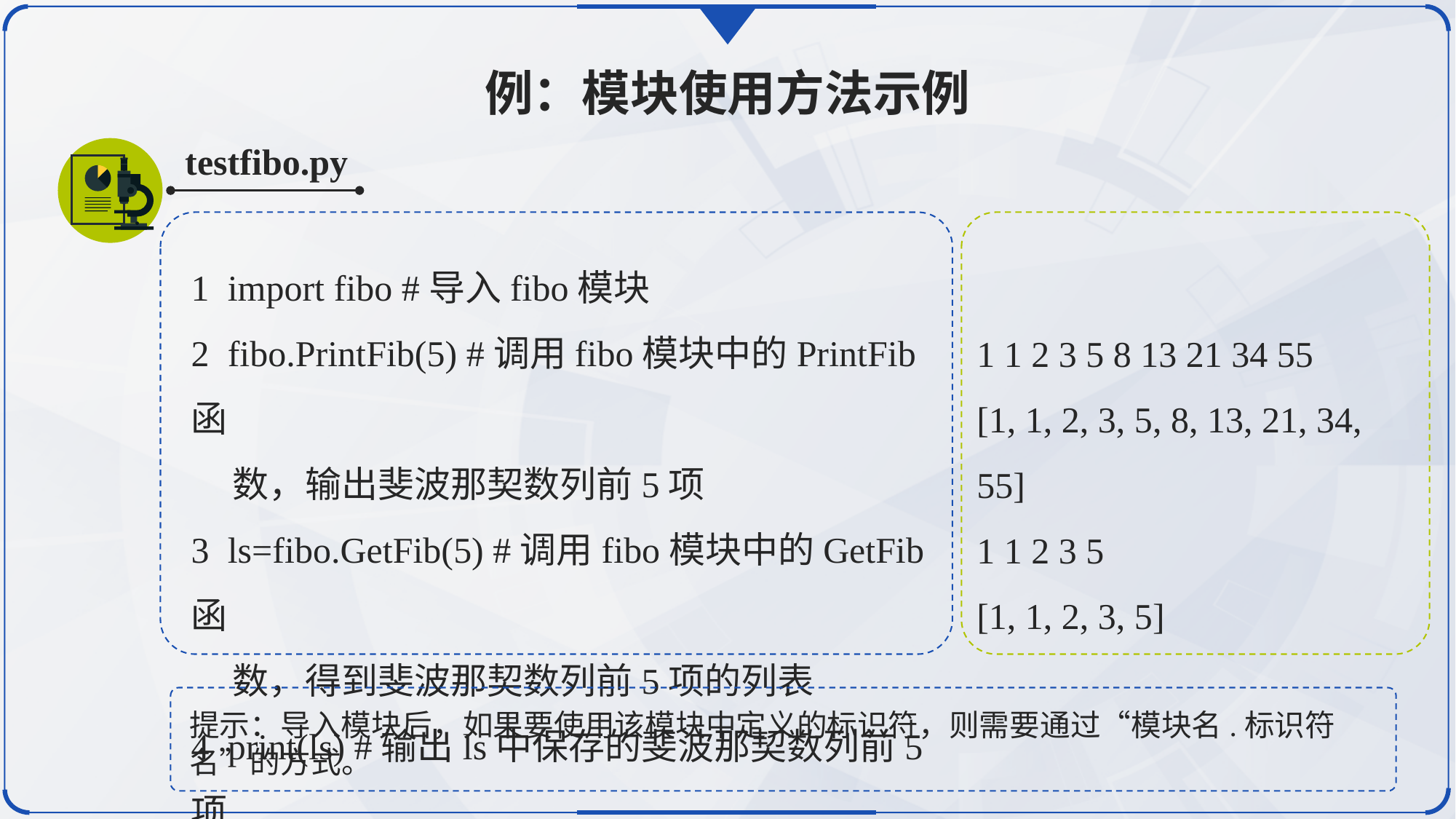

例：模块使用方法示例
testfibo.py

1  import fibo #导入fibo模块
2  fibo.PrintFib(5) #调用fibo模块中的PrintFib函
    数，输出斐波那契数列前5项
3  ls=fibo.GetFib(5) #调用fibo模块中的GetFib函
    数，得到斐波那契数列前5项的列表
4  print(ls) #输出ls中保存的斐波那契数列前5项
1 1 2 3 5 8 13 21 34 55
[1, 1, 2, 3, 5, 8, 13, 21, 34, 55]
1 1 2 3 5
[1, 1, 2, 3, 5]

提示：导入模块后，如果要使用该模块中定义的标识符，则需要通过“模块名.标识符名”的方式。